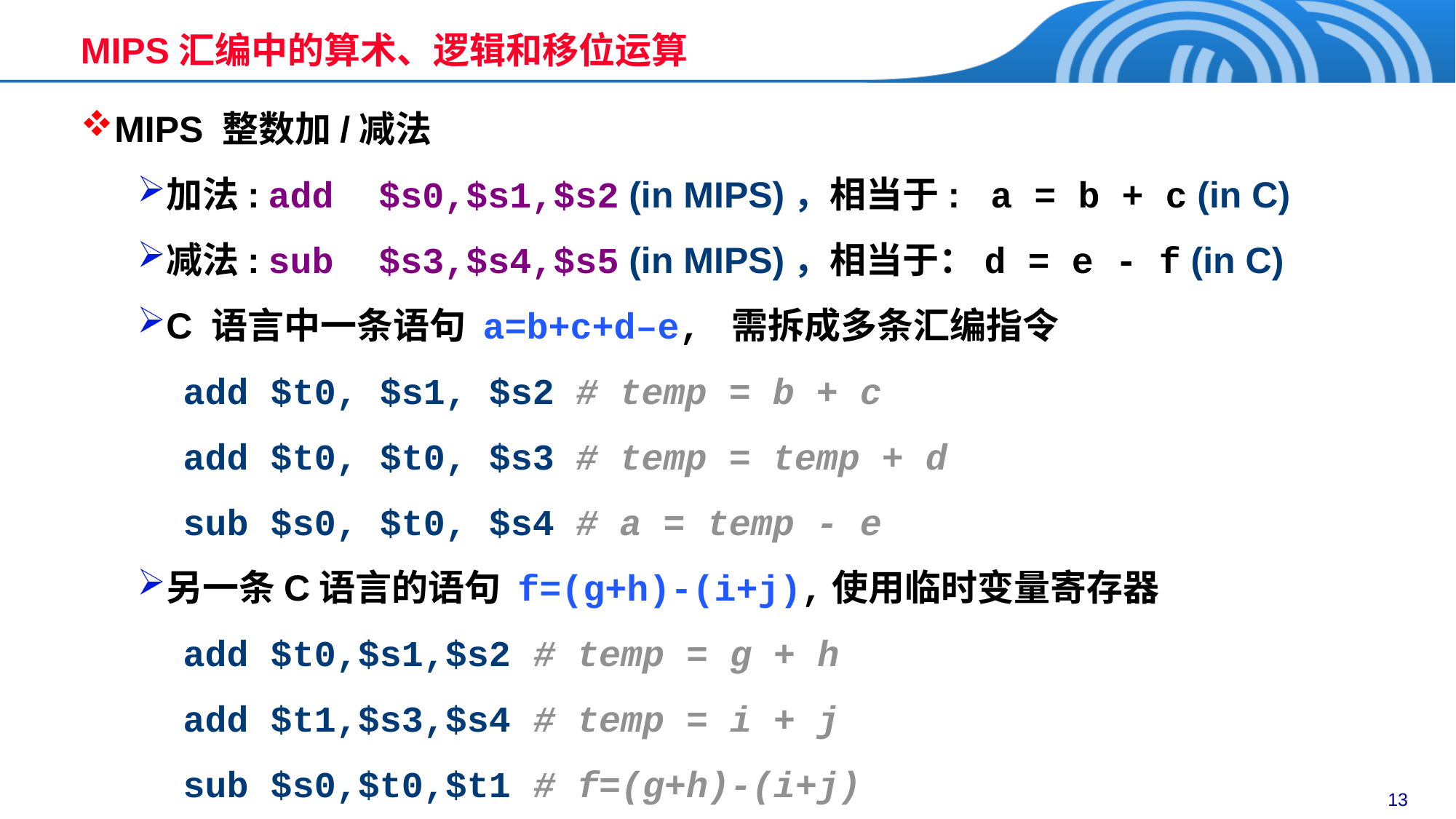

MIPS汇编中的算术、逻辑和移位运算
MIPS 整数加/减法
加法: add	$s0,$s1,$s2 (in MIPS)，相当于:   a = b + c (in C)
减法: sub	$s3,$s4,$s5 (in MIPS)，相当于：d = e - f (in C)
C 语言中一条语句 a=b+c+d–e, 需拆成多条汇编指令
add $t0, $s1, $s2 # temp = b + c
add $t0, $t0, $s3 # temp = temp + d
sub $s0, $t0, $s4 # a = temp - e
另一条C语言的语句 f=(g+h)-(i+j),使用临时变量寄存器
add $t0,$s1,$s2	# temp = g + h
add $t1,$s3,$s4	# temp = i + j
sub $s0,$t0,$t1	# f=(g+h)-(i+j)